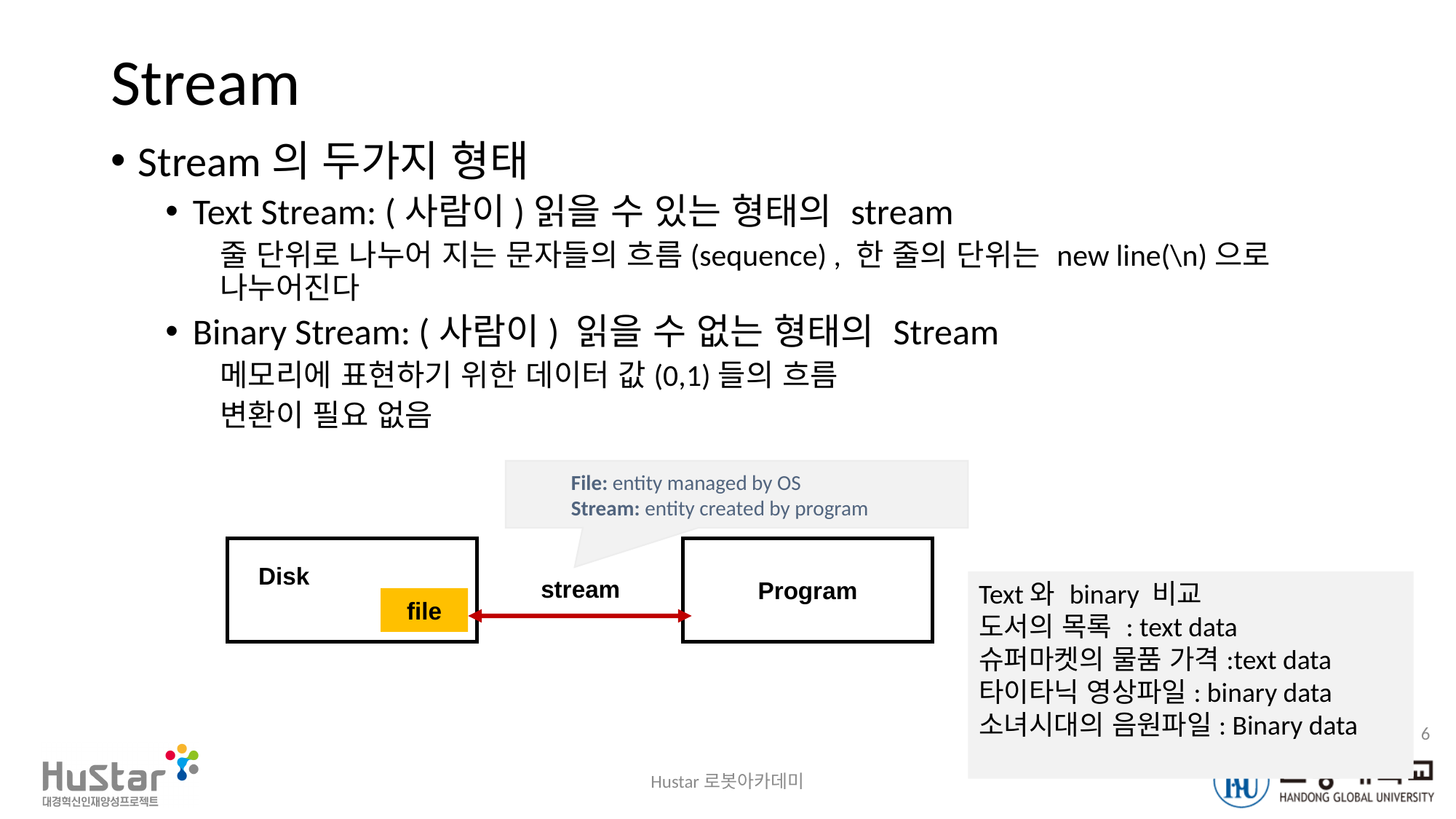

# Stream
Stream의 두가지 형태
Text Stream: (사람이)읽을 수 있는 형태의 stream
줄 단위로 나누어 지는 문자들의 흐름(sequence) , 한 줄의 단위는 new line(\n)으로 나누어진다
Binary Stream: (사람이) 읽을 수 없는 형태의 Stream
메모리에 표현하기 위한 데이터 값(0,1)들의 흐름
변환이 필요 없음
File: entity managed by OS
Stream: entity created by program
   Disk

Program
stream
Text와 binary 비교
도서의 목록 : text data
슈퍼마켓의 물품 가격:text data
타이타닉 영상파일: binary data
소녀시대의 음원파일: Binary data

file

6
Hustar로봇아카데미